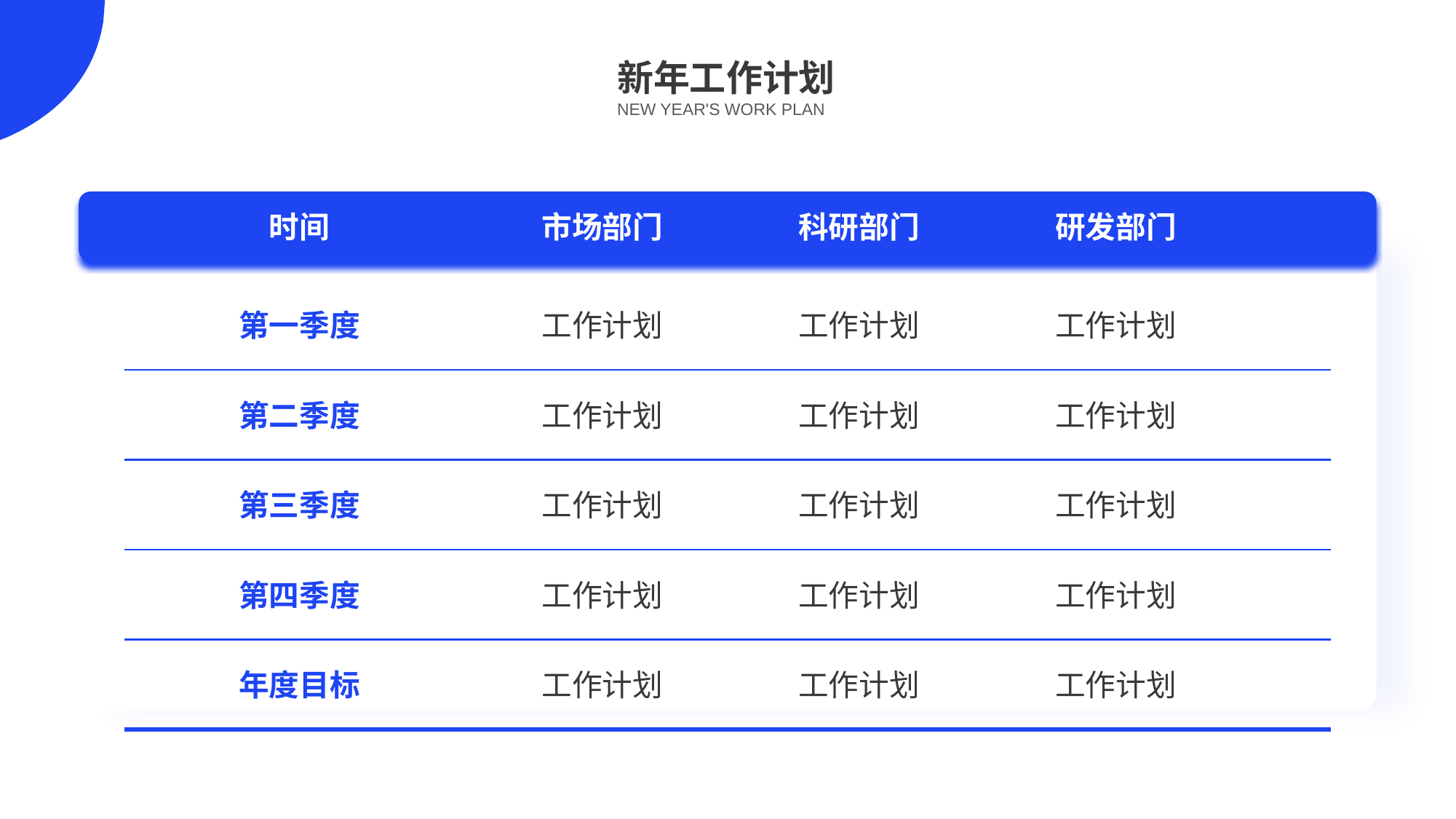

新年工作计划
NEW YEAR'S WORK PLAN

时间
市场部门
科研部门
研发部门

第一季度
工作计划
工作计划
工作计划
第二季度
工作计划
工作计划
工作计划
第三季度
工作计划
工作计划
工作计划
第四季度
工作计划
工作计划
工作计划
年度目标
工作计划
工作计划
工作计划